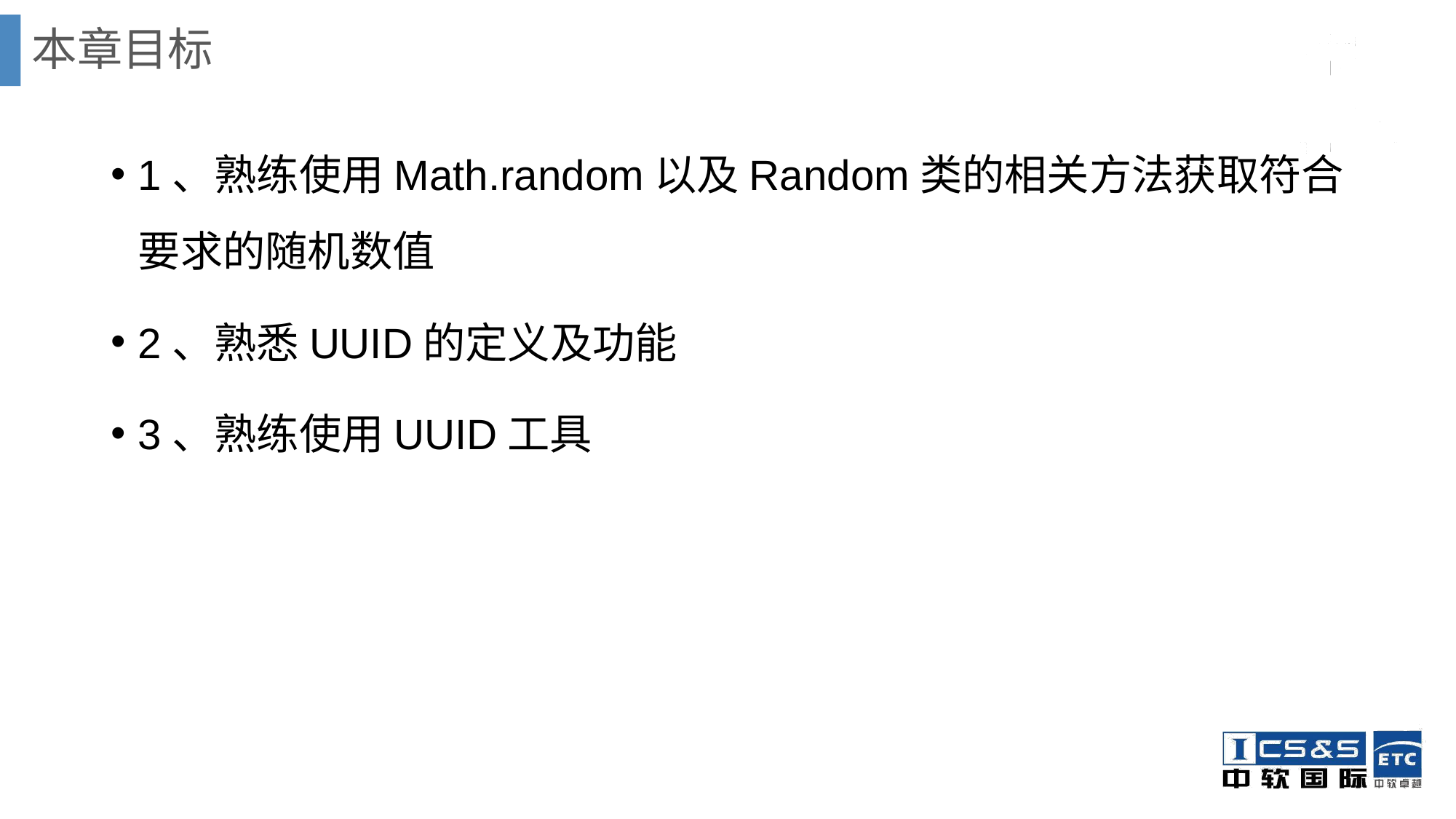

# 本章目标
1、熟练使用Math.random以及Random类的相关方法获取符合要求的随机数值
2、熟悉UUID的定义及功能
3、熟练使用UUID工具